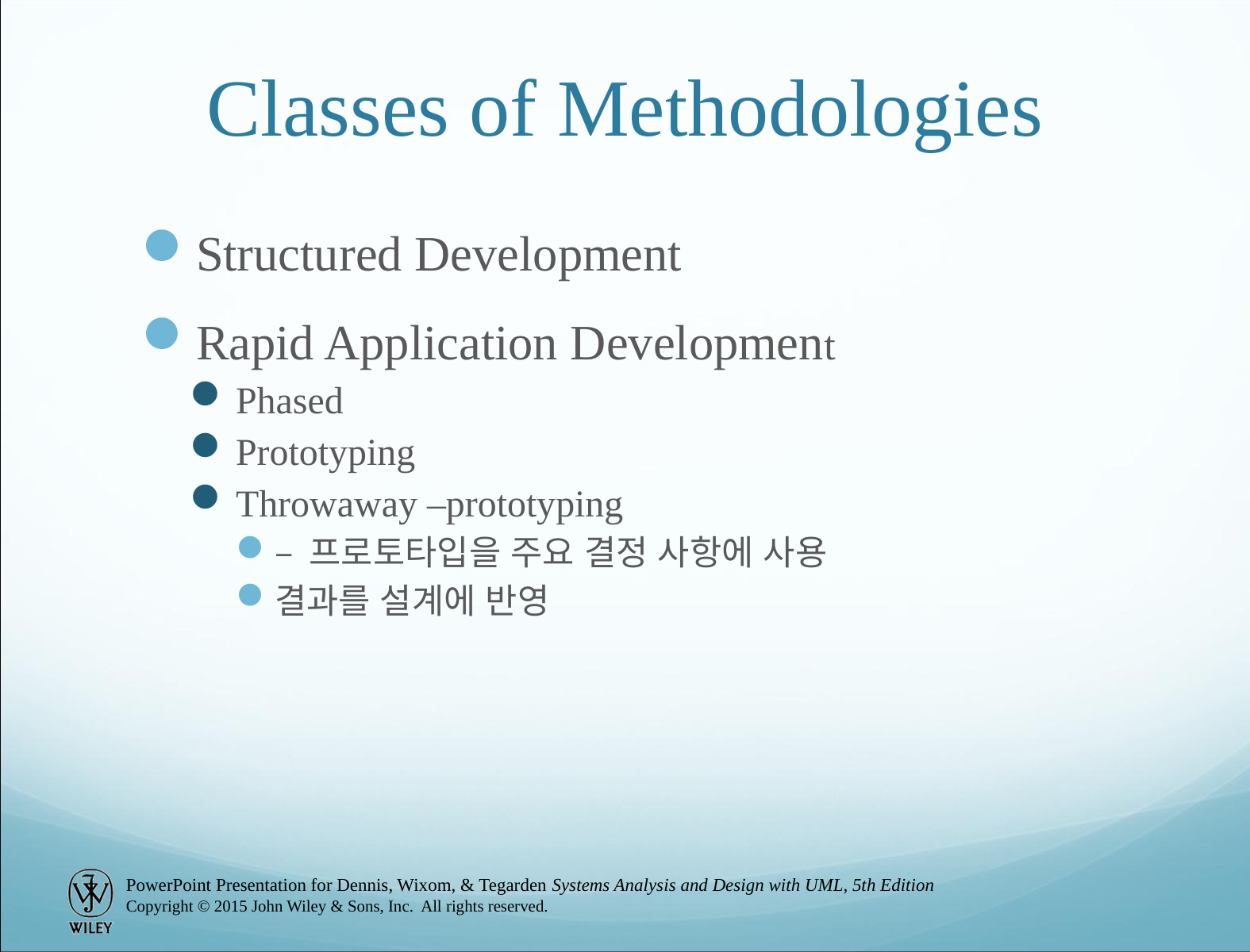

# Classes of Methodologies
Structured Development
Rapid Application Development
Phased
Prototyping
Throwaway –prototyping
– 프로토타입을 주요 결정 사항에 사용
결과를 설계에 반영